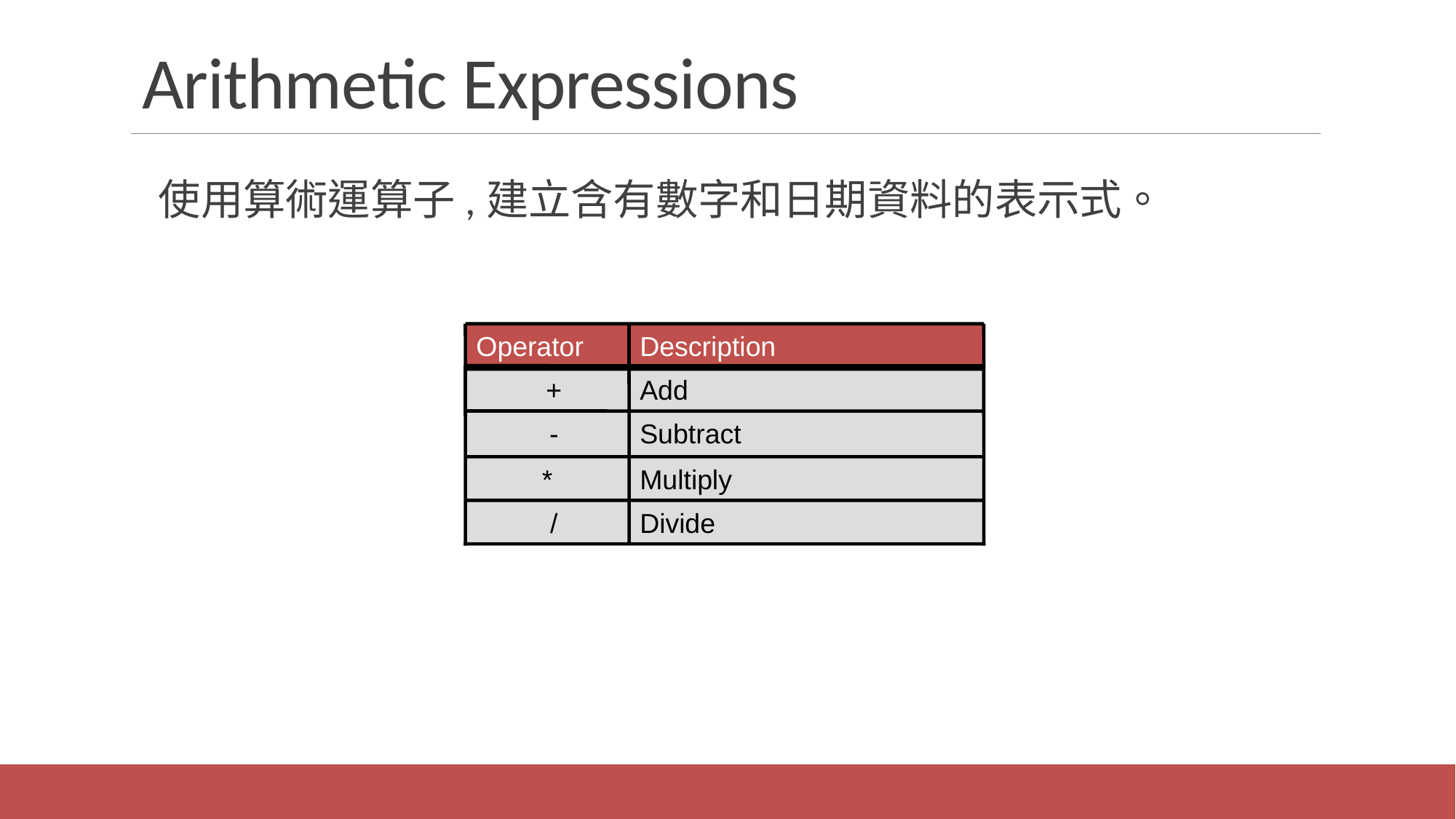

# Arithmetic Expressions
使用算術運算子,建立含有數字和日期資料的表示式。

Operator

Description

+

Add

-

Subtract

*
Multiply

/
Divide